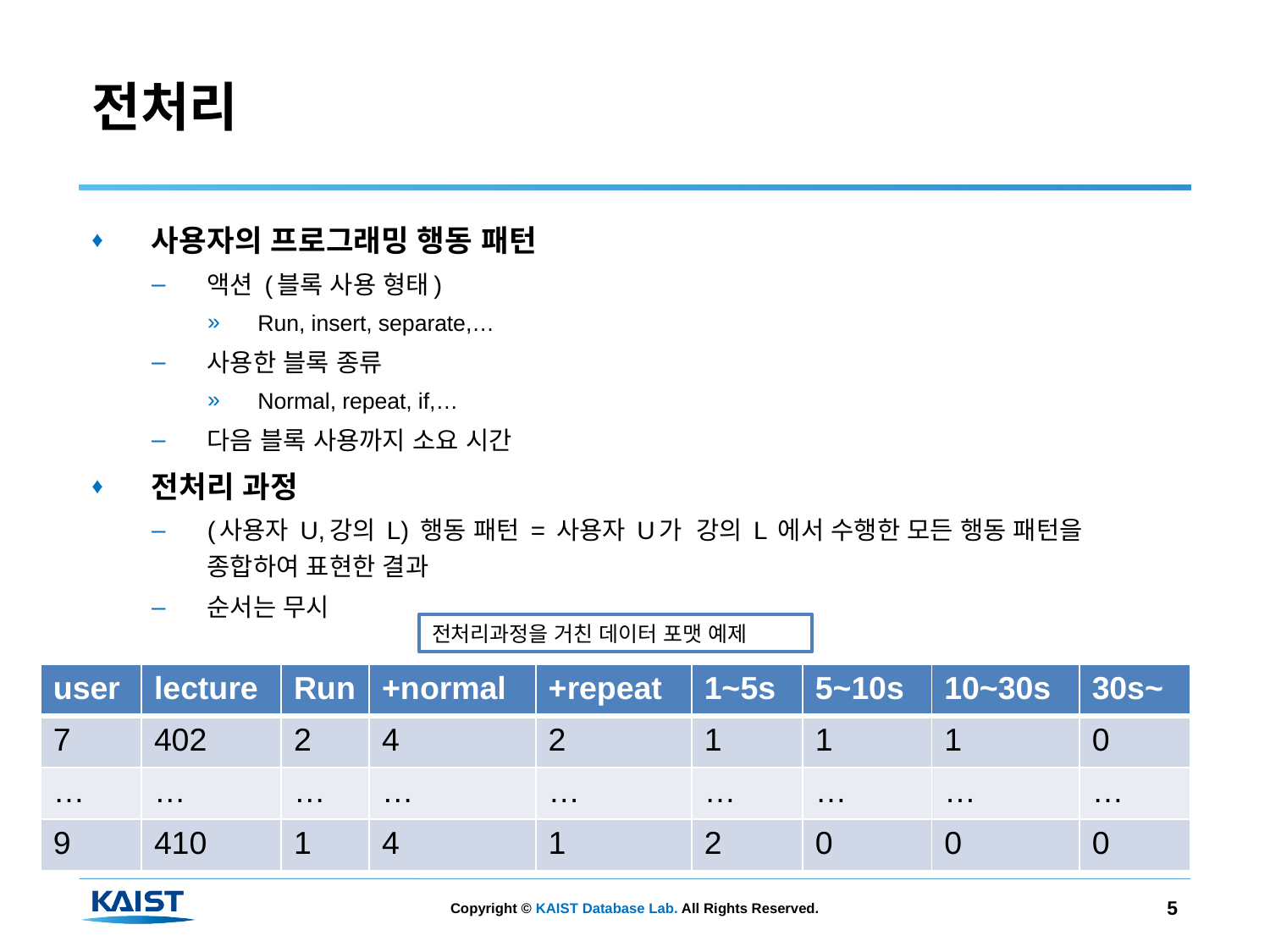

# 전처리
사용자의 프로그래밍 행동 패턴
액션 (블록 사용 형태)
Run, insert, separate,…
사용한 블록 종류
Normal, repeat, if,…
다음 블록 사용까지 소요 시간
전처리 과정
(사용자 U,강의 L) 행동 패턴 = 사용자 U가  강의 L 에서 수행한 모든 행동 패턴을 종합하여 표현한 결과
순서는 무시

전처리과정을 거친 데이터 포맷 예제
| user | lecture | Run | +normal | +repeat | 1~5s | 5~10s | 10~30s | 30s~ |
| --- | --- | --- | --- | --- | --- | --- | --- | --- |
| 7 | 402 | 2 | 4 | 2 | 1 | 1 | 1 | 0 |
| … | … | … | … | … | … | … | … | … |
| 9 | 410 | 1 | 4 | 1 | 2 | 0 | 0 | 0 |
5